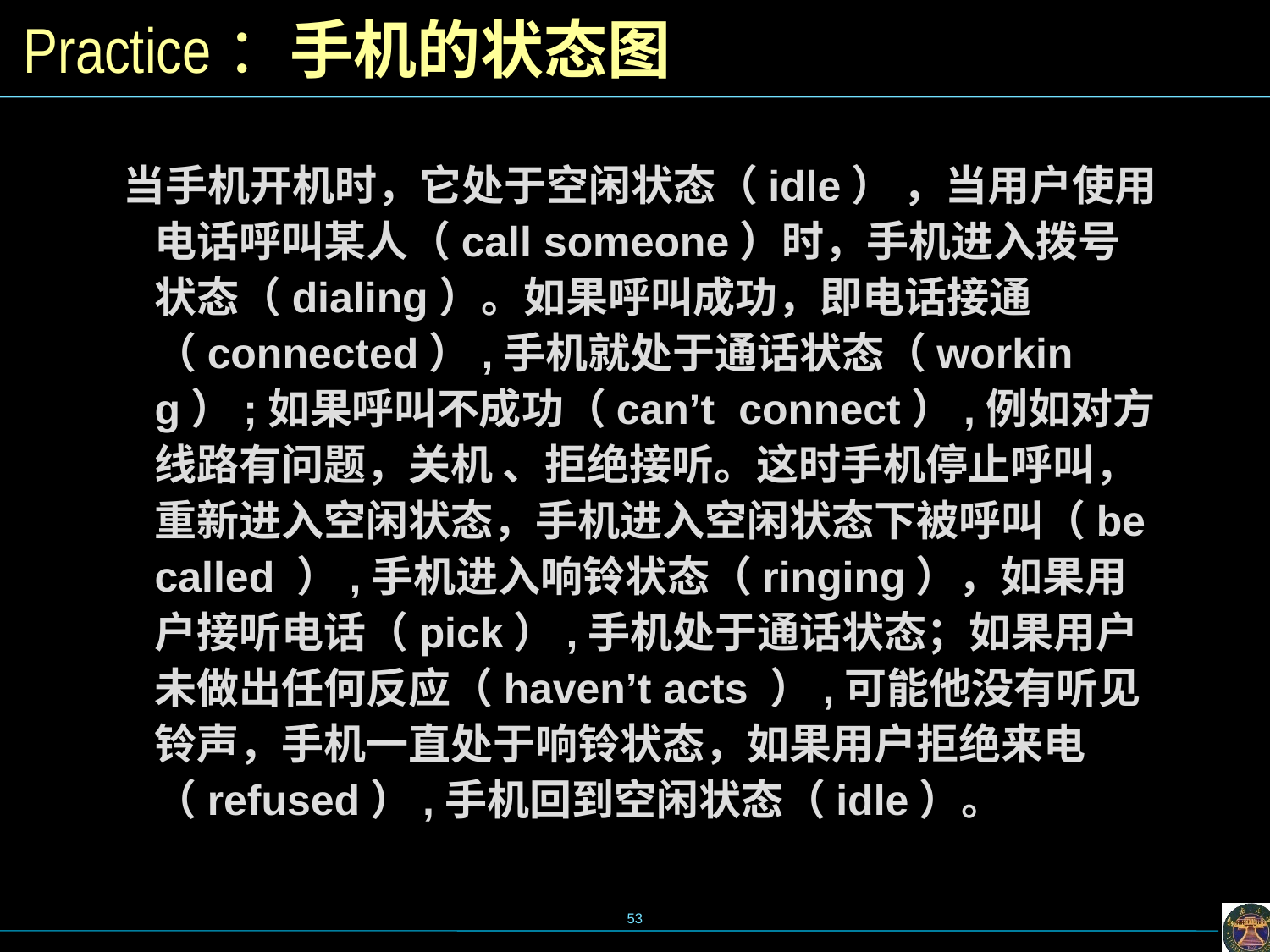

# Practice：手机的状态图
当手机开机时，它处于空闲状态（idle） ，当用户使用电话呼叫某人（call someone）时，手机进入拨号状态（dialing）。如果呼叫成功，即电话接通（connected）,手机就处于通话状态（working）;如果呼叫不成功（can’t  connect）,例如对方线路有问题，关机 、拒绝接听。这时手机停止呼叫，重新进入空闲状态，手机进入空闲状态下被呼叫（be called ）,手机进入响铃状态（ringing），如果用户接听电话（pick）,手机处于通话状态；如果用户未做出任何反应（haven’t acts ）,可能他没有听见铃声，手机一直处于响铃状态，如果用户拒绝来电（refused）,手机回到空闲状态（idle）。